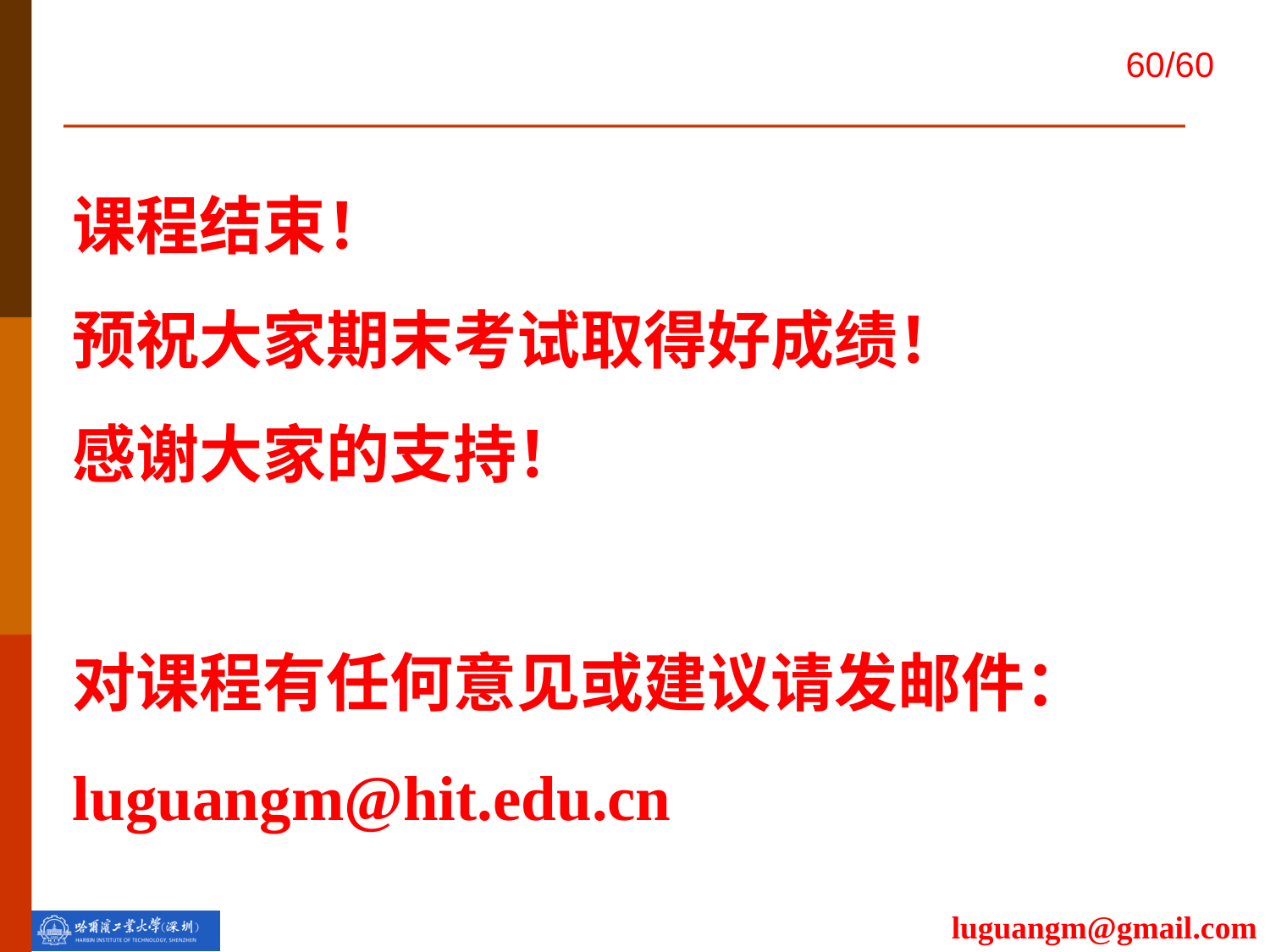

课程结束！
预祝大家期末考试取得好成绩！
感谢大家的支持！

对课程有任何意见或建议请发邮件：
luguangm@hit.edu.cn